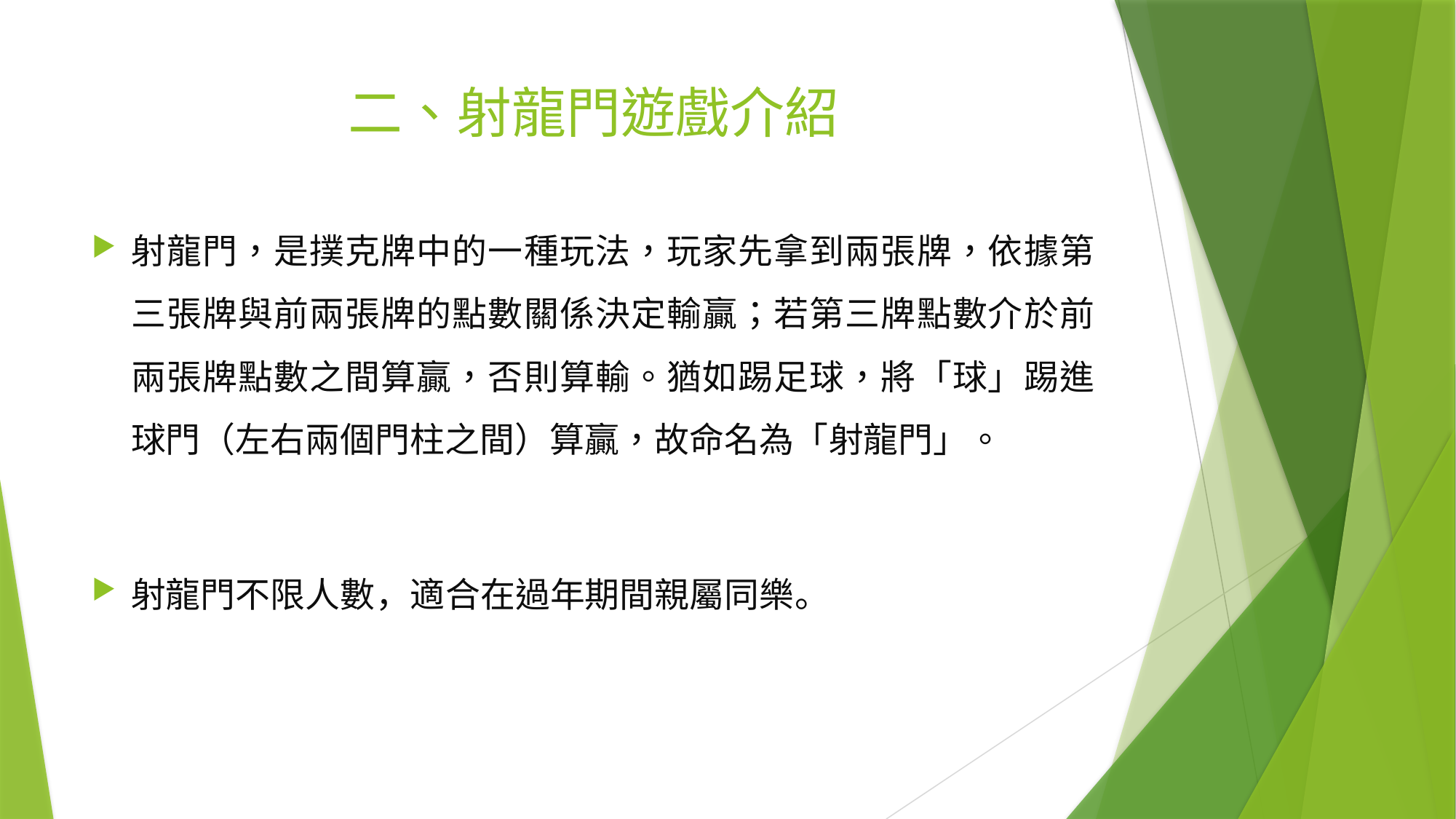

# 二、射龍門遊戲介紹
射龍門，是撲克牌中的一種玩法，玩家先拿到兩張牌，依據第三張牌與前兩張牌的點數關係決定輸贏；若第三牌點數介於前兩張牌點數之間算贏，否則算輸。猶如踢足球，將「球」踢進球門（左右兩個門柱之間）算贏，故命名為「射龍門」。

射龍門不限人數，適合在過年期間親屬同樂。